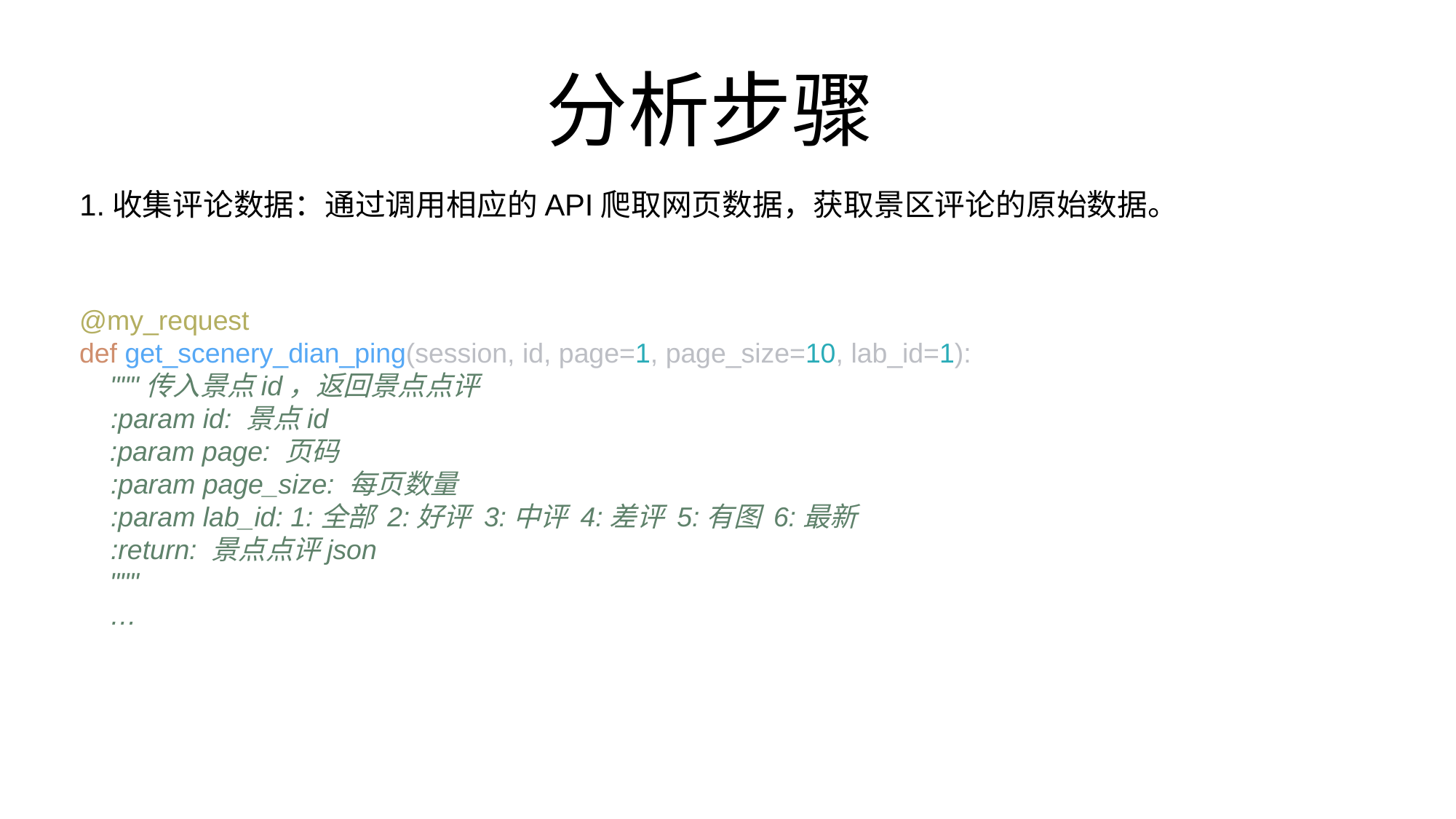

分析步骤
1.收集评论数据：通过调用相应的API爬取网页数据，获取景区评论的原始数据。
@my_request
def get_scenery_dian_ping(session, id, page=1, page_size=10, lab_id=1):
    """传入景点id，返回景点点评
    :param id: 景点id
    :param page: 页码
    :param page_size: 每页数量
    :param lab_id: 1:全部 2:好评 3:中评 4:差评 5:有图 6:最新
    :return: 景点点评json
    """
    …